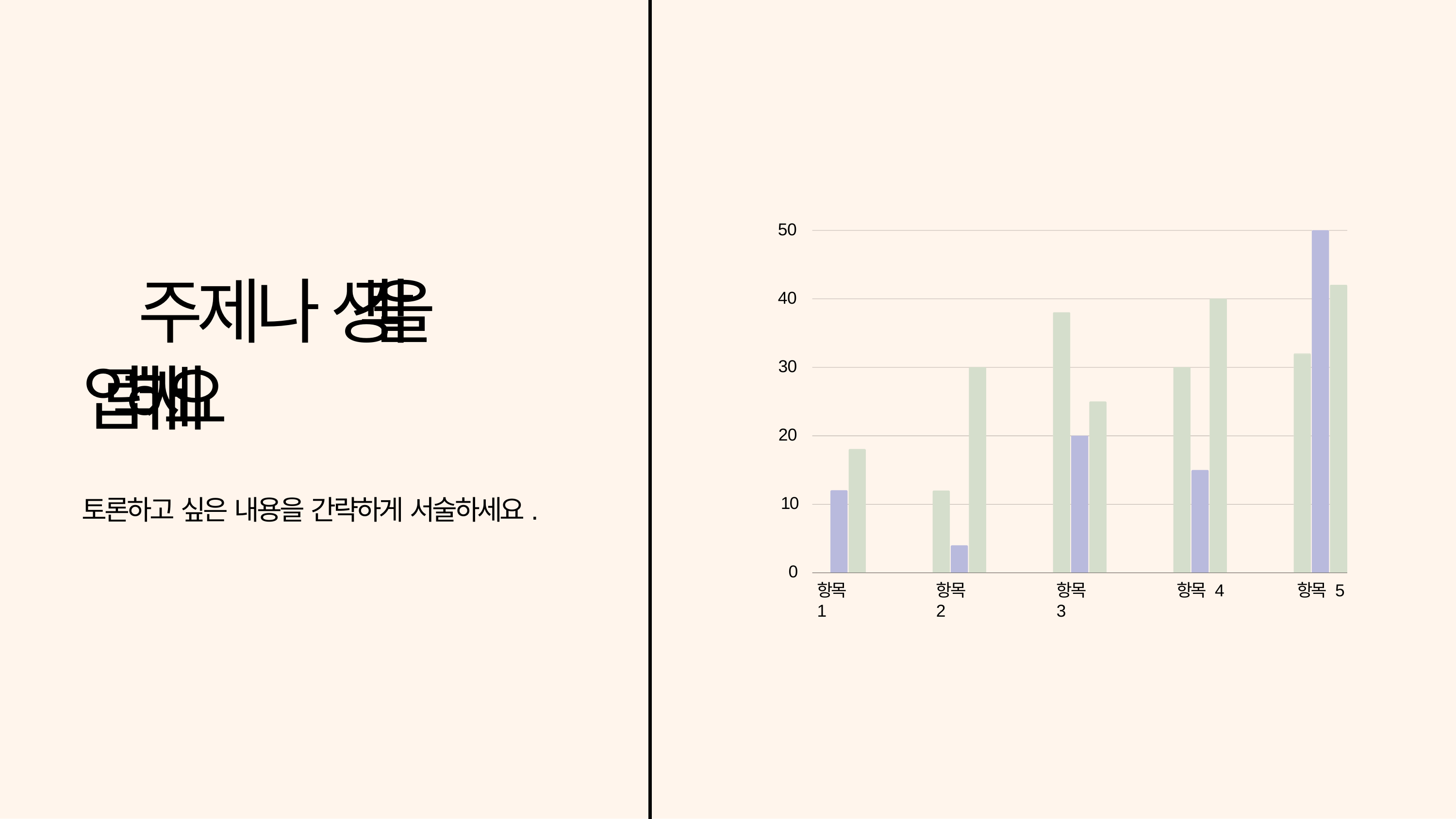

50

# 주제나 생각을
입력하세요
40
30
20
10
토론하고 싶은 내용을 간략하게 서술하세요.
0
항목 1
항목 2
항목 3
항목 4
항목 5